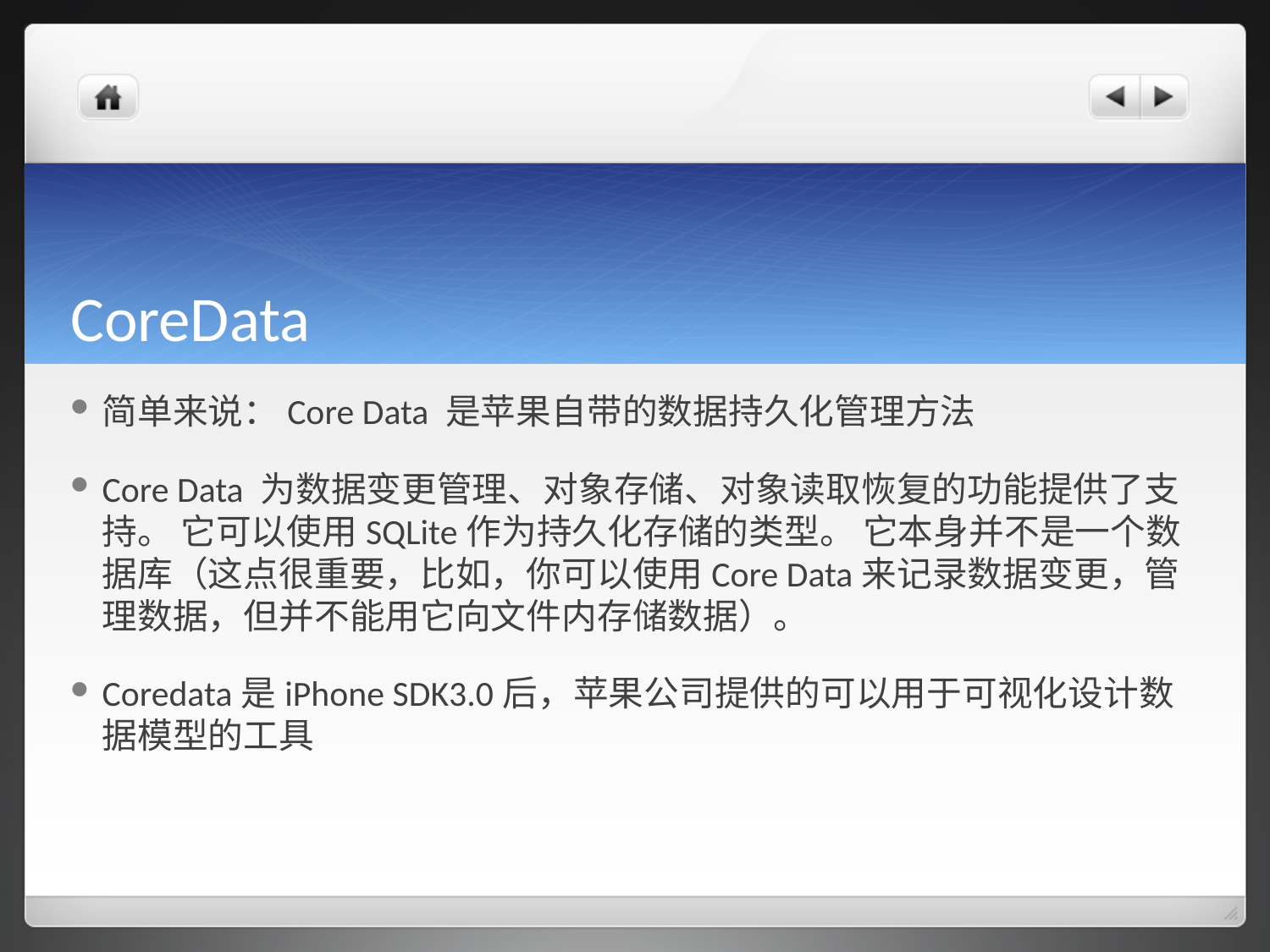

# CoreData
简单来说：Core Data 是苹果自带的数据持久化管理方法
Core Data 为数据变更管理、对象存储、对象读取恢复的功能提供了支持。 它可以使用SQLite作为持久化存储的类型。 它本身并不是一个数据库（这点很重要，比如，你可以使用Core Data来记录数据变更，管理数据，但并不能用它向文件内存储数据）。
Coredata是iPhone SDK3.0后，苹果公司提供的可以用于可视化设计数据模型的工具